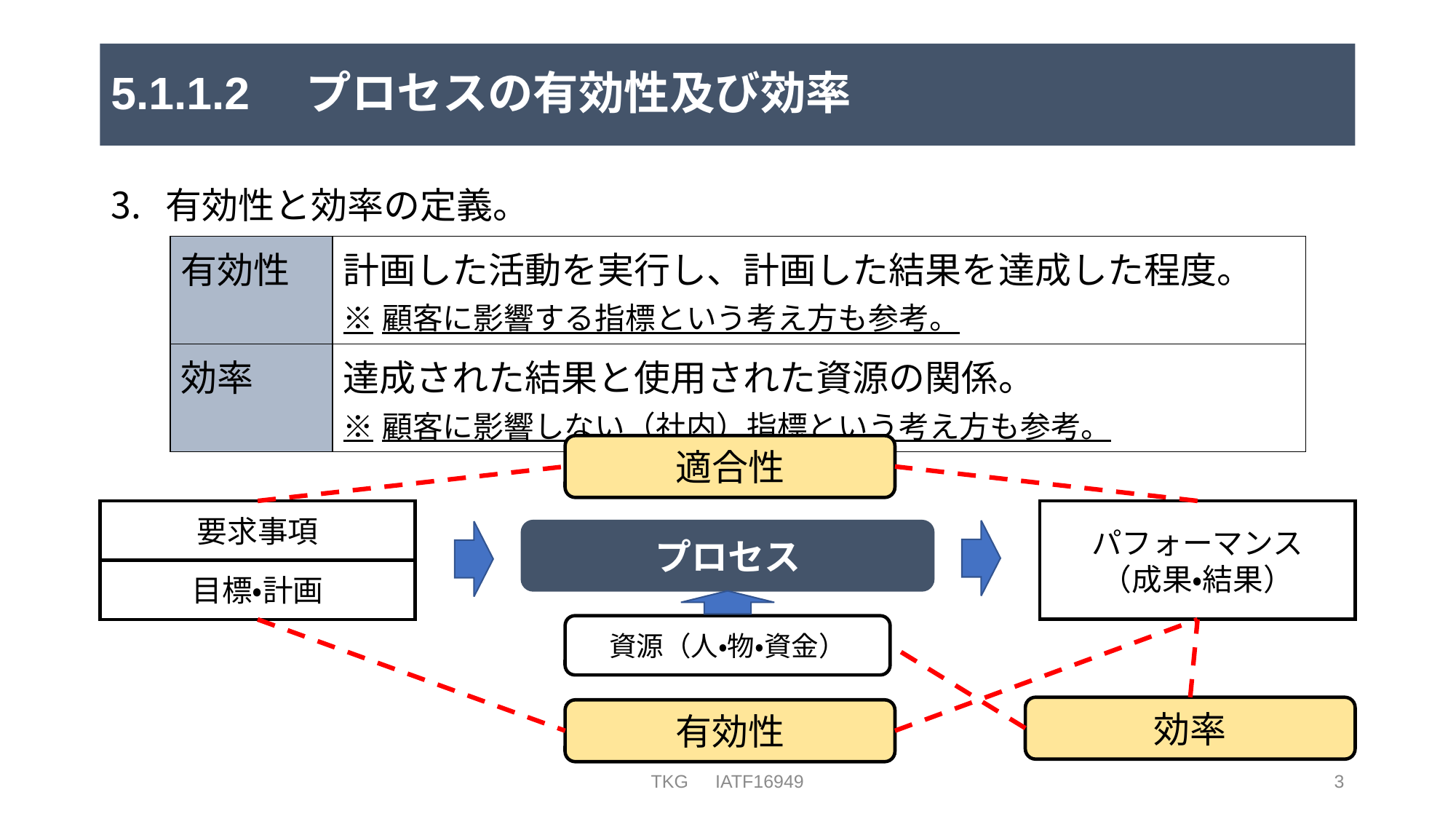

# 5.1.1.2　プロセスの有効性及び効率
有効性と効率の定義。

| 有効性 | 計画した活動を実行し、計画した結果を達成した程度。 ※顧客に影響する指標という考え方も参考。 |
| --- | --- |
| 効率 | 達成された結果と使用された資源の関係。 ※顧客に影響しない（社内）指標という考え方も参考。 |
適合性
要求事項
パフォーマンス
（成果・結果）
プロセス

目標・計画

資源（人・物・資金）
効率
有効性
TKG　IATF16949
3